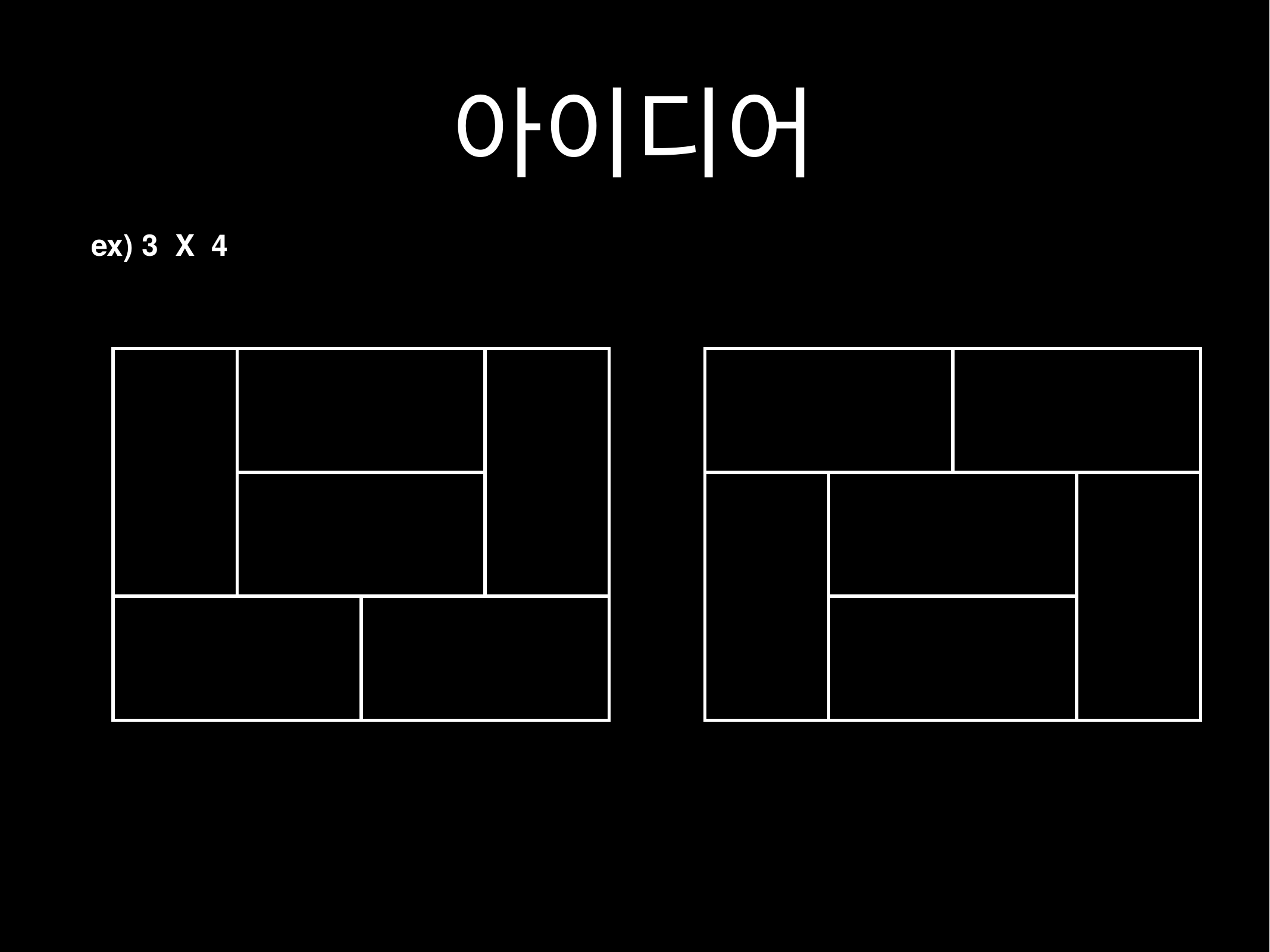

# 아이디어
ex) 3  X  4
|  |  |  |  |
| --- | --- | --- | --- |
|  |  |  |  |
|  |  |  |  |
|  |  |  |  |
| --- | --- | --- | --- |
|  |  |  |  |
|  |  |  |  |